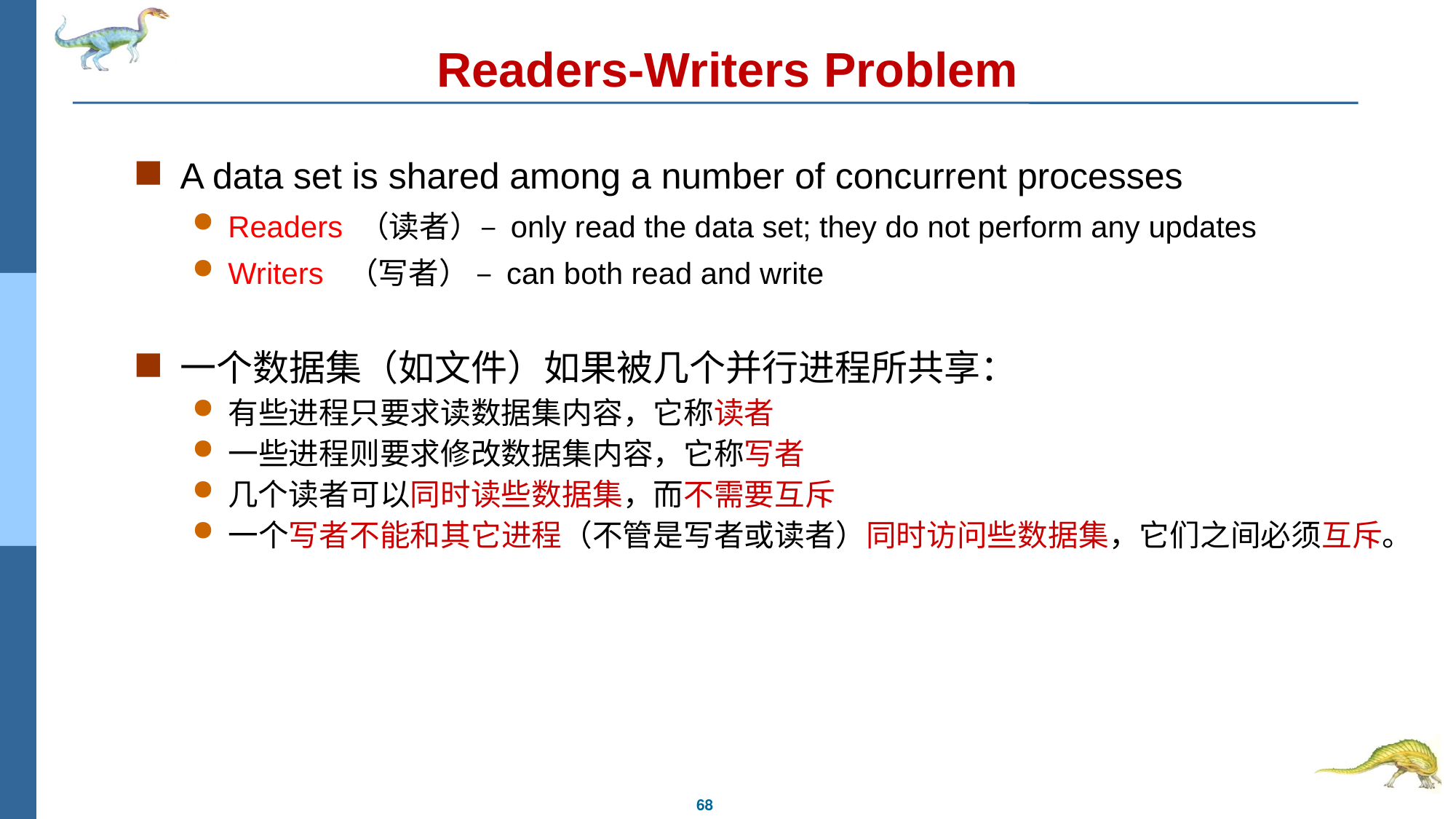

# Readers-Writers Problem
A data set is shared among a number of concurrent processes
Readers （读者）– only read the data set; they do not perform any updates
Writers  （写者） – can both read and write

一个数据集（如文件）如果被几个并行进程所共享：
有些进程只要求读数据集内容，它称读者
一些进程则要求修改数据集内容，它称写者
几个读者可以同时读些数据集，而不需要互斥
一个写者不能和其它进程（不管是写者或读者）同时访问些数据集，它们之间必须互斥。